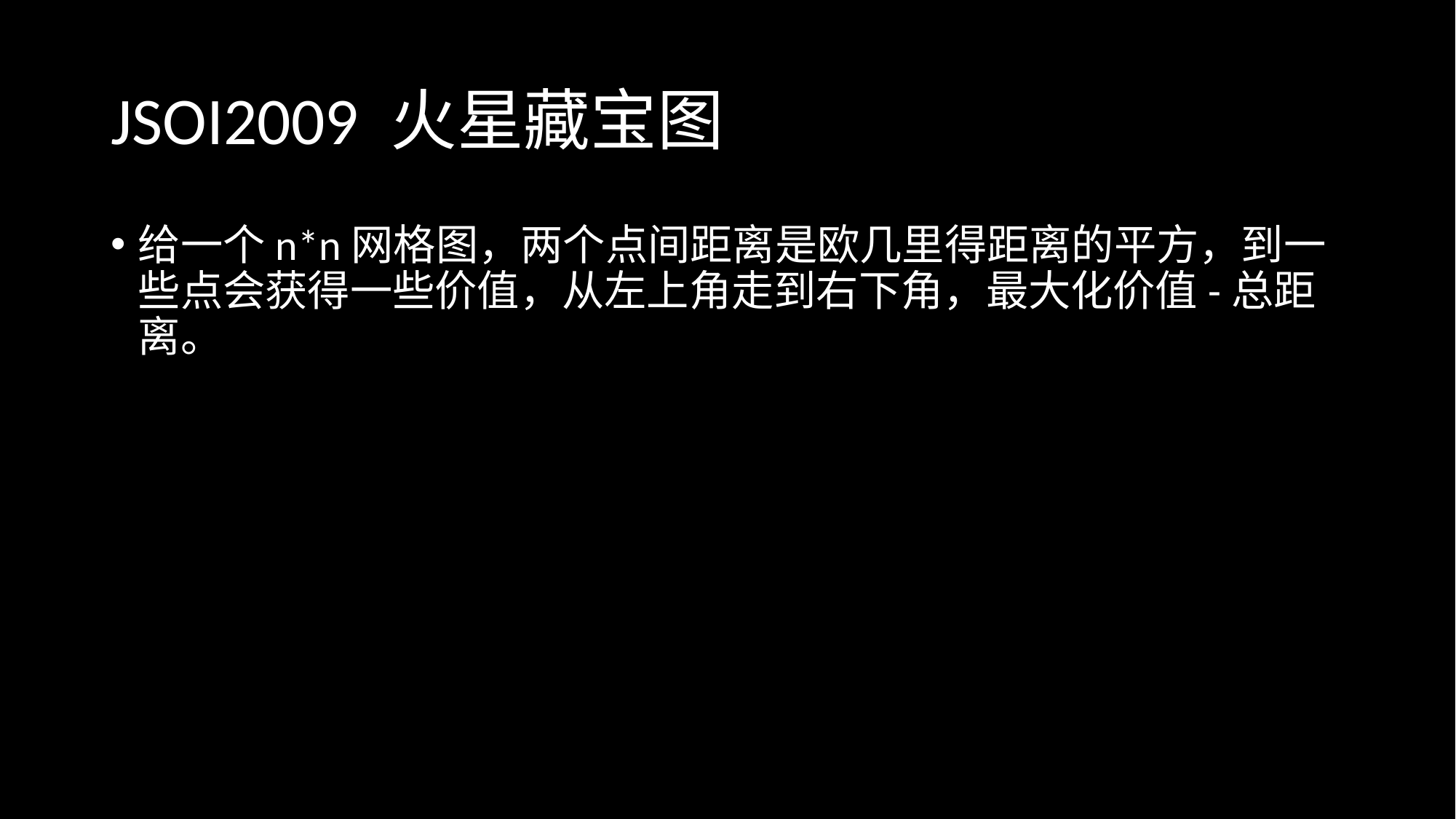

# JSOI2009 火星藏宝图
给一个n*n网格图，两个点间距离是欧几里得距离的平方，到一些点会获得一些价值，从左上角走到右下角，最大化价值-总距离。